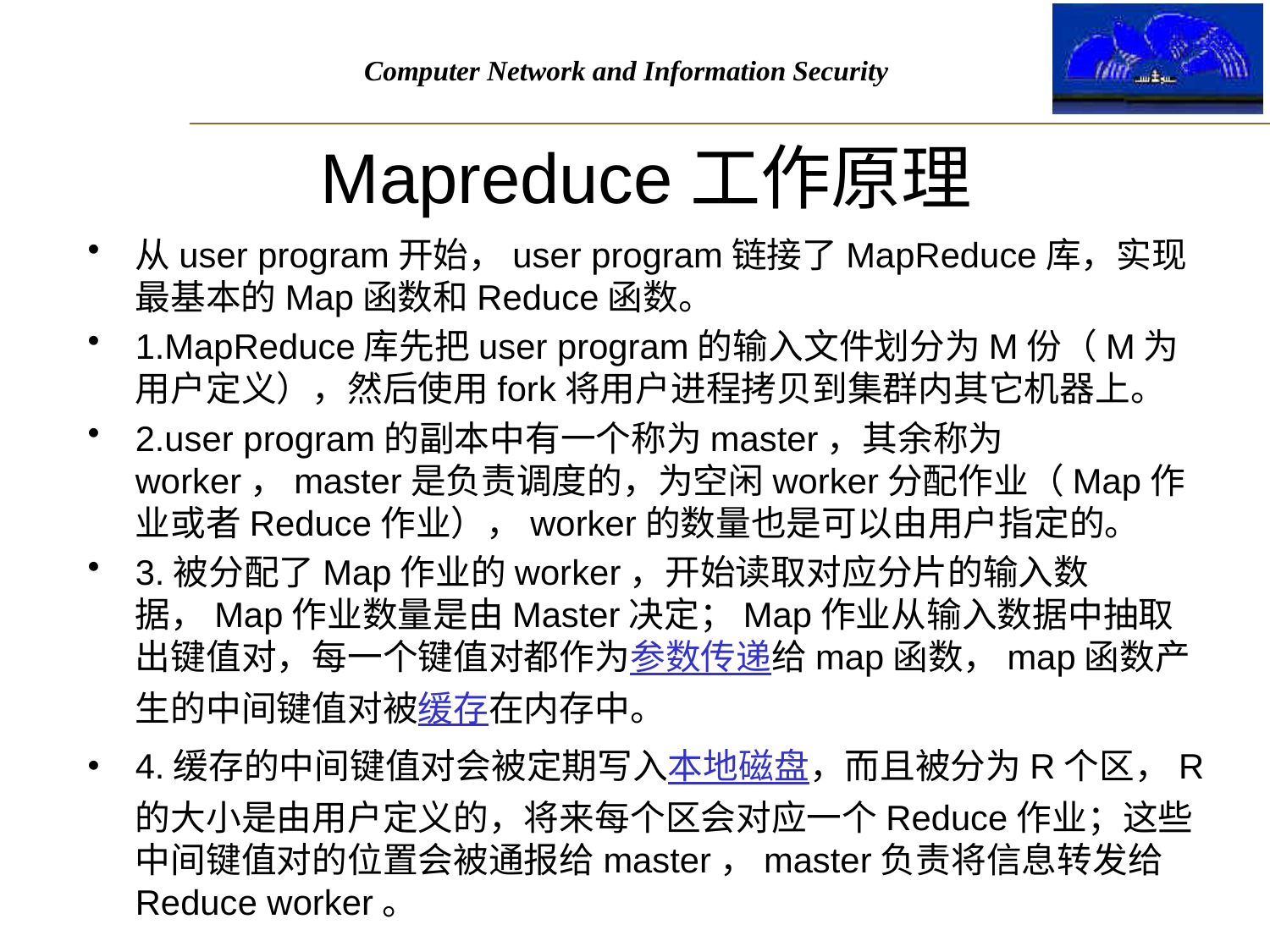

# Mapreduce工作原理
从user program开始，user program链接了MapReduce库，实现最基本的Map函数和Reduce函数。
1.MapReduce库先把user program的输入文件划分为M份（M为用户定义），然后使用fork将用户进程拷贝到集群内其它机器上。
2.user program的副本中有一个称为master，其余称为worker，master是负责调度的，为空闲worker分配作业（Map作业或者Reduce作业），worker的数量也是可以由用户指定的。
3.被分配了Map作业的worker，开始读取对应分片的输入数据，Map作业数量是由Master决定；Map作业从输入数据中抽取出键值对，每一个键值对都作为参数传递给map函数，map函数产生的中间键值对被缓存在内存中。
4.缓存的中间键值对会被定期写入本地磁盘，而且被分为R个区，R的大小是由用户定义的，将来每个区会对应一个Reduce作业；这些中间键值对的位置会被通报给master，master负责将信息转发给Reduce worker。